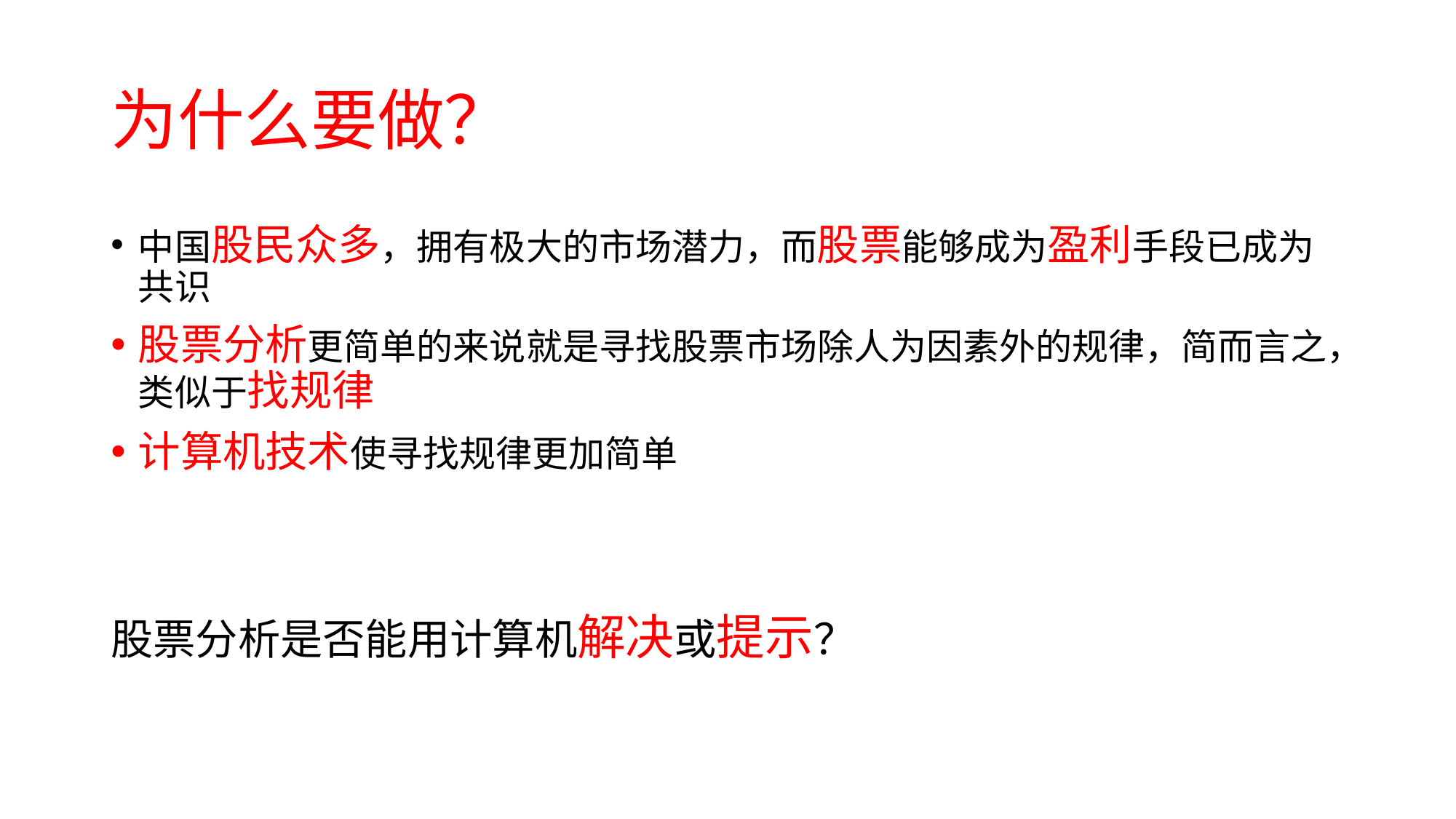

# 为什么要做？
中国股民众多，拥有极大的市场潜力，而股票能够成为盈利手段已成为共识
股票分析更简单的来说就是寻找股票市场除人为因素外的规律，简而言之，类似于找规律
计算机技术使寻找规律更加简单

股票分析是否能用计算机解决或提示？